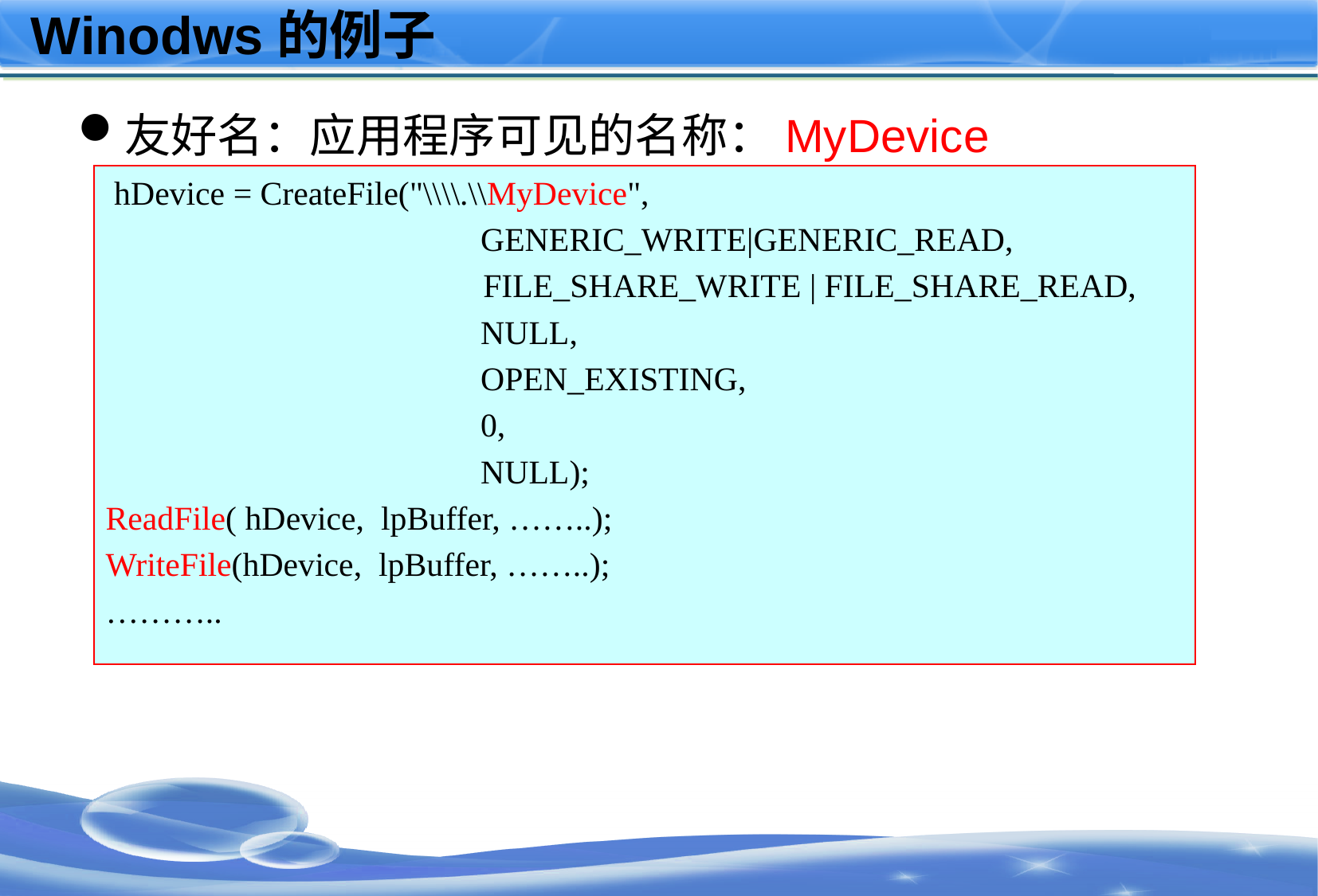

# Winodws的例子
友好名：应用程序可见的名称：MyDevice
 hDevice = CreateFile("\\\\.\\MyDevice",
		                     GENERIC_WRITE|GENERIC_READ,
			       FILE_SHARE_WRITE | FILE_SHARE_READ,
		                     NULL,
		                     OPEN_EXISTING,
		                     0,
		                     NULL);
ReadFile( hDevice,  lpBuffer, ……..);
WriteFile(hDevice,  lpBuffer, ……..);
………..